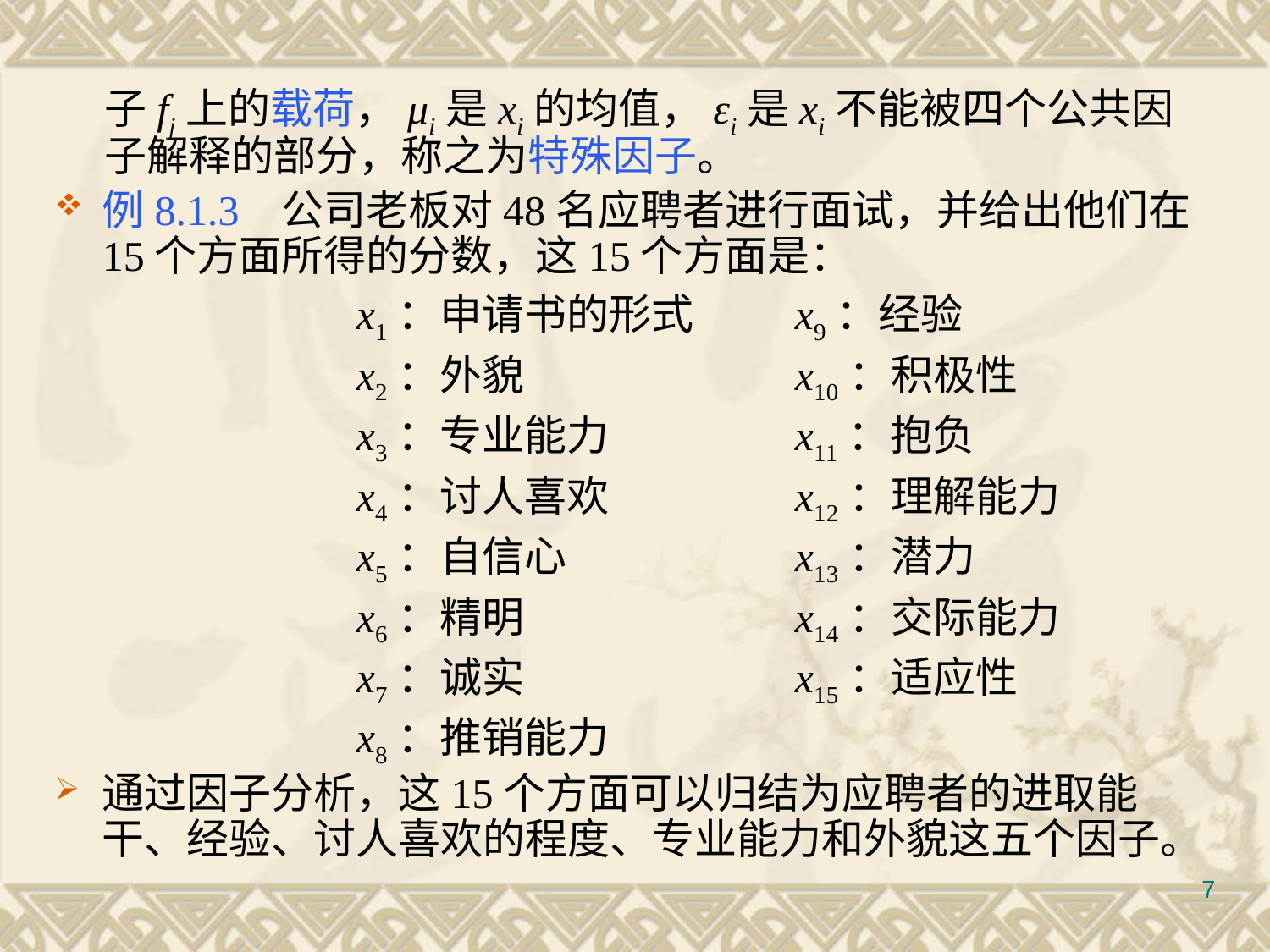

#
子fj上的载荷，μi是xi的均值，εi是xi不能被四个公共因子解释的部分，称之为特殊因子。
例8.1.3   公司老板对48名应聘者进行面试，并给出他们在15个方面所得的分数，这15个方面是：
			x1：申请书的形式	     x9：经验
			x2：外貌		     x10：积极性
			x3：专业能力		     x11：抱负
			x4：讨人喜欢		     x12：理解能力
			x5：自信心		     x13：潜力
			x6：精明	     	     x14：交际能力
			x7：诚实		     x15：适应性
			x8：推销能力
通过因子分析，这15个方面可以归结为应聘者的进取能干、经验、讨人喜欢的程度、专业能力和外貌这五个因子。
7